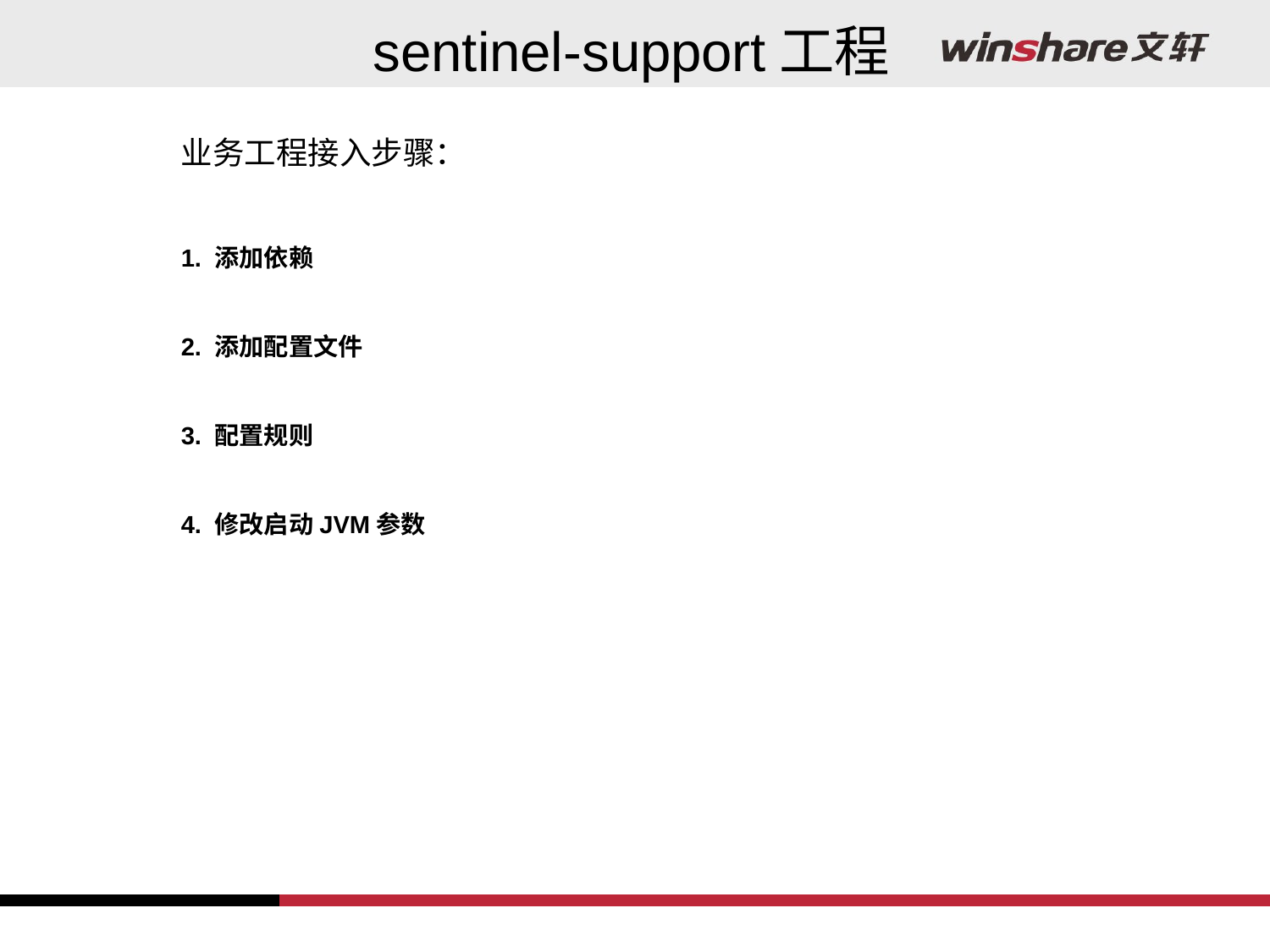

# sentinel-support工程
业务工程接入步骤：

1. 添加依赖

2. 添加配置文件

3. 配置规则

4. 修改启动JVM参数